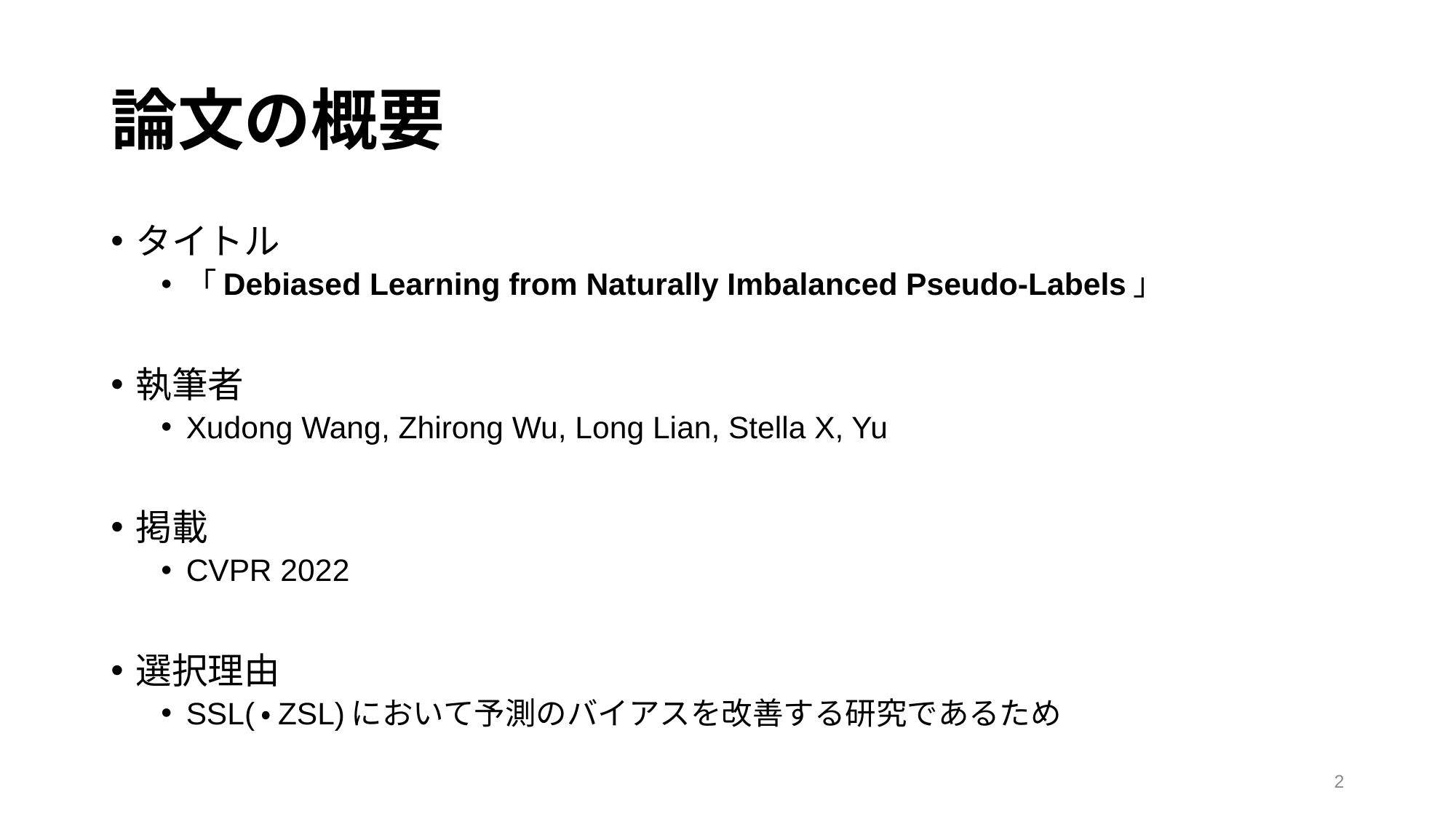

# 論文の概要
タイトル
「Debiased Learning from Naturally Imbalanced Pseudo-Labels」

執筆者
Xudong Wang, Zhirong Wu, Long Lian, Stella X, Yu

掲載
CVPR 2022

選択理由
SSL(・ZSL)において予測のバイアスを改善する研究であるため
2